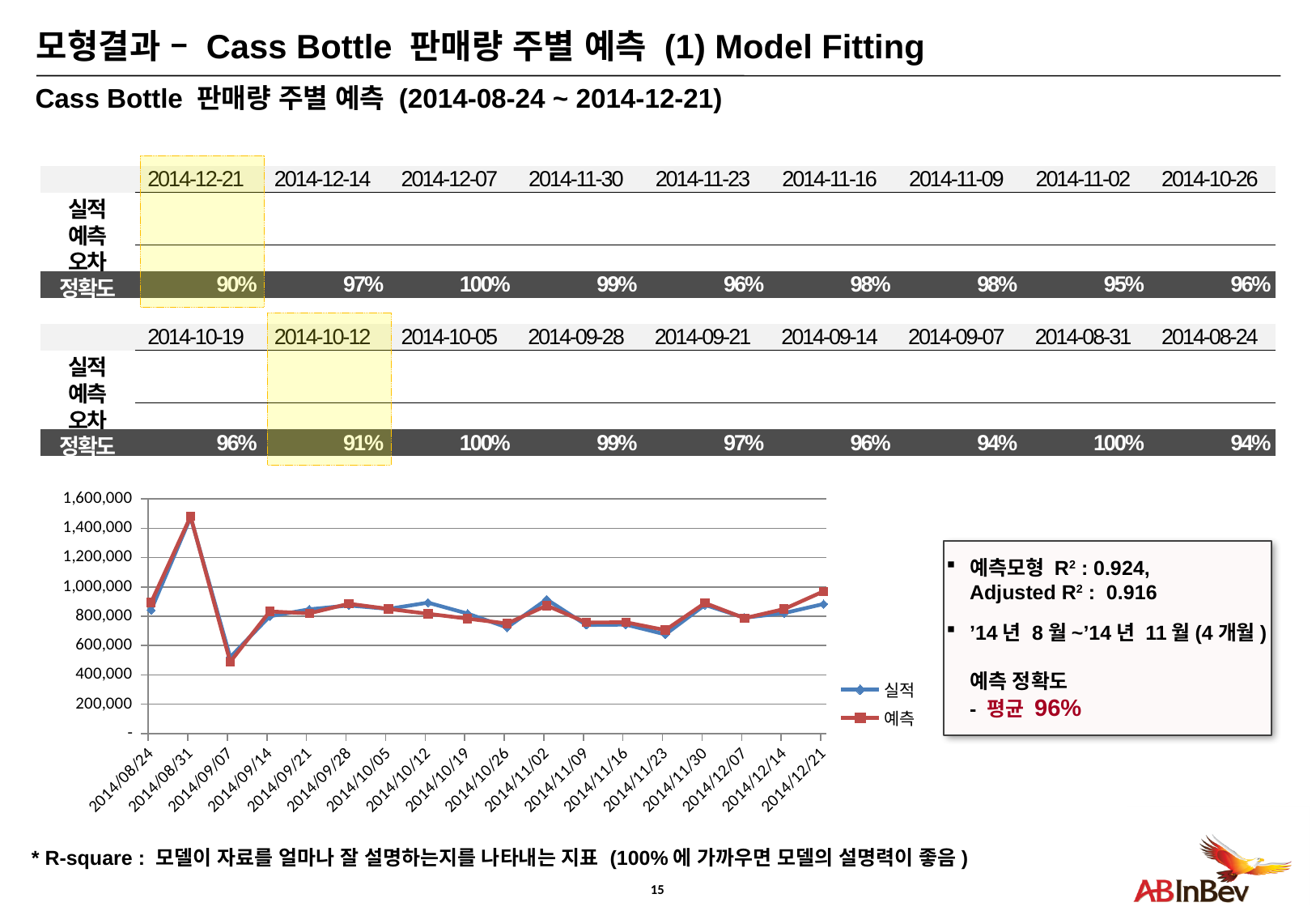

# 모형결과 – Cass Bottle 판매량 주별 예측 (1) Model Fitting
 Cass Bottle 판매량 주별 예측 (2014-08-24 ~ 2014-12-21)

|  | 2014-12-21 | 2014-12-14 | 2014-12-07 | 2014-11-30 | 2014-11-23 | 2014-11-16 | 2014-11-09 | 2014-11-02 | 2014-10-26 |
| --- | --- | --- | --- | --- | --- | --- | --- | --- | --- |
| 실적 |  |  |  |  |  |  |  |  |  |
| 예측 |  |  |  |  |  |  |  |  |  |
| 오차 |  |  |  |  |  |  |  |  |  |
| 정확도 | 90% | 97% | 100% | 99% | 96% | 98% | 98% | 95% | 96% |
|  |  |  |  |  |  |  |  |  |  |
|  | 2014-10-19 | 2014-10-12 | 2014-10-05 | 2014-09-28 | 2014-09-21 | 2014-09-14 | 2014-09-07 | 2014-08-31 | 2014-08-24 |
| 실적 |  |  |  |  |  |  |  |  |  |
| 예측 |  |  |  |  |  |  |  |  |  |
| 오차 |  |  |  |  |  |  |  |  |  |
| 정확도 | 96% | 91% | 100% | 99% | 97% | 96% | 94% | 100% | 94% |

### Chart

| Category | 실적 | 예측 |
|---|---|---|
| 41875 | 841822.88 | 893768.301325364 |
| 41882 | 1475222.308 | 1480397.3598963101 |
| 41889 | 520044.4800000002 | 488360.655672827 |
| 41896 | 799640.926 | 832514.542423849 |
| 41903 | 847358.412 | 819796.48782158 |
| 41910 | 873207.454 | 885188.3420917104 |
| 41917 | 849917.11 | 849996.2836111534 |
| 41924 | 892747.496 | 816591.157925663 |
| 41931 | 817902.354 | 783627.65354854 |
| 41938 | 723472.068 | 750271.7353583869 |
| 41945 | 914860.118 | 872820.857358556 |
| 41952 | 740230.654 | 757209.223745319 |
| 41959 | 743098.781999999 | 758556.862119049 |
| 41966 | 676031.2719999984 | 705561.0979092319 |
| 41973 | 877152.7979999977 | 889856.5548334174 |
| 41980 | 789519.9739999989 | 786705.254976757 |
| 41987 | 821146.924 | 848957.29102226 |
| 41994 | 883311.5480000004 | 969933.329270056 |
예측모형 R2 : 0.924,
Adjusted R2 :  0.916
’14년 8월~’14년 11월(4개월)
예측 정확도
- 평균 96%
* R-square : 모델이 자료를 얼마나 잘 설명하는지를 나타내는 지표 (100%에 가까우면 모델의 설명력이 좋음)